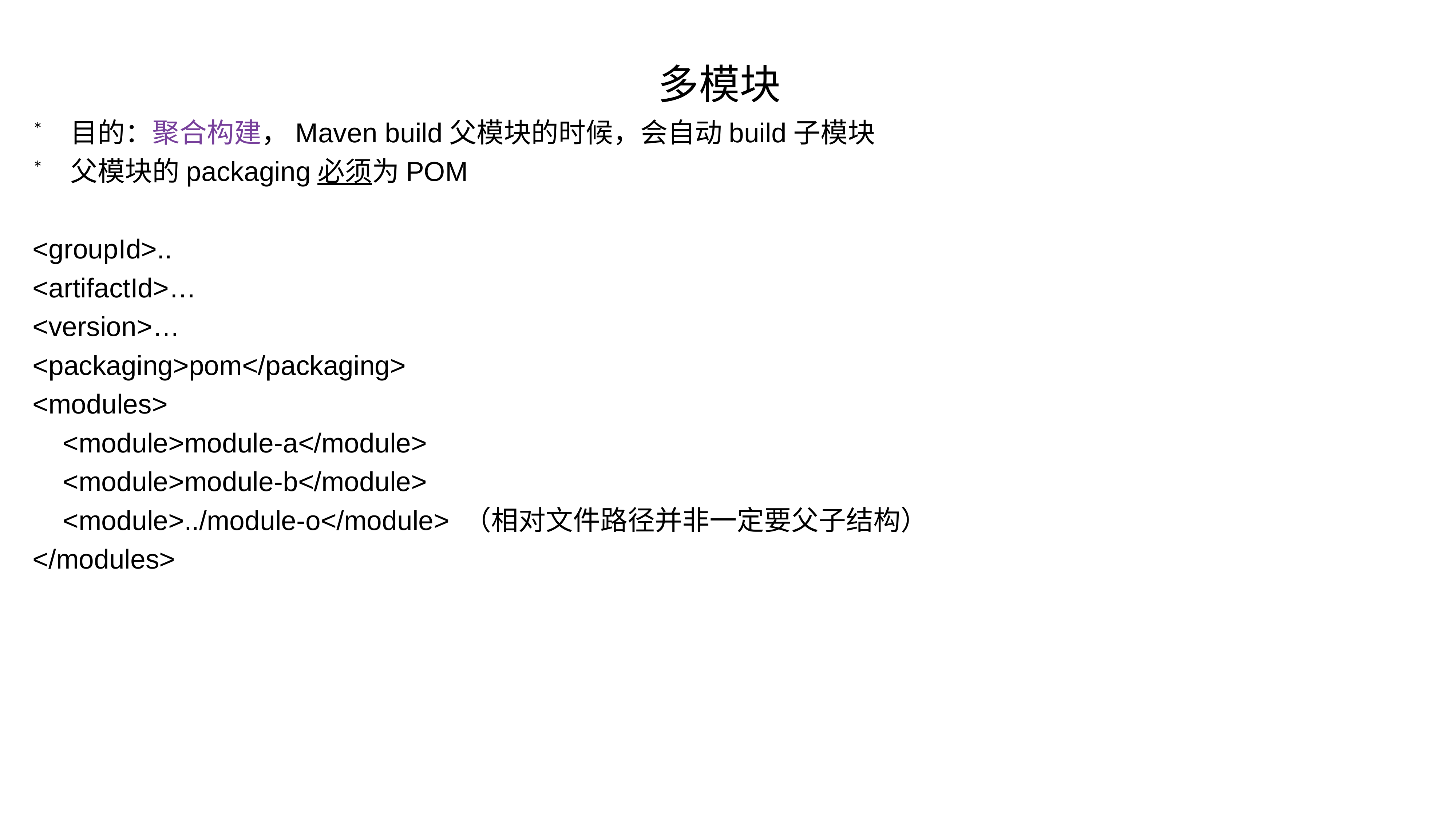

多模块
目的：聚合构建，Maven build父模块的时候，会自动build子模块
父模块的packaging必须为POM

<groupId>..
<artifactId>…
<version>…
<packaging>pom</packaging>
<modules>
    <module>module-a</module>
    <module>module-b</module>
    <module>../module-o</module> （相对文件路径并非一定要父子结构）
</modules>